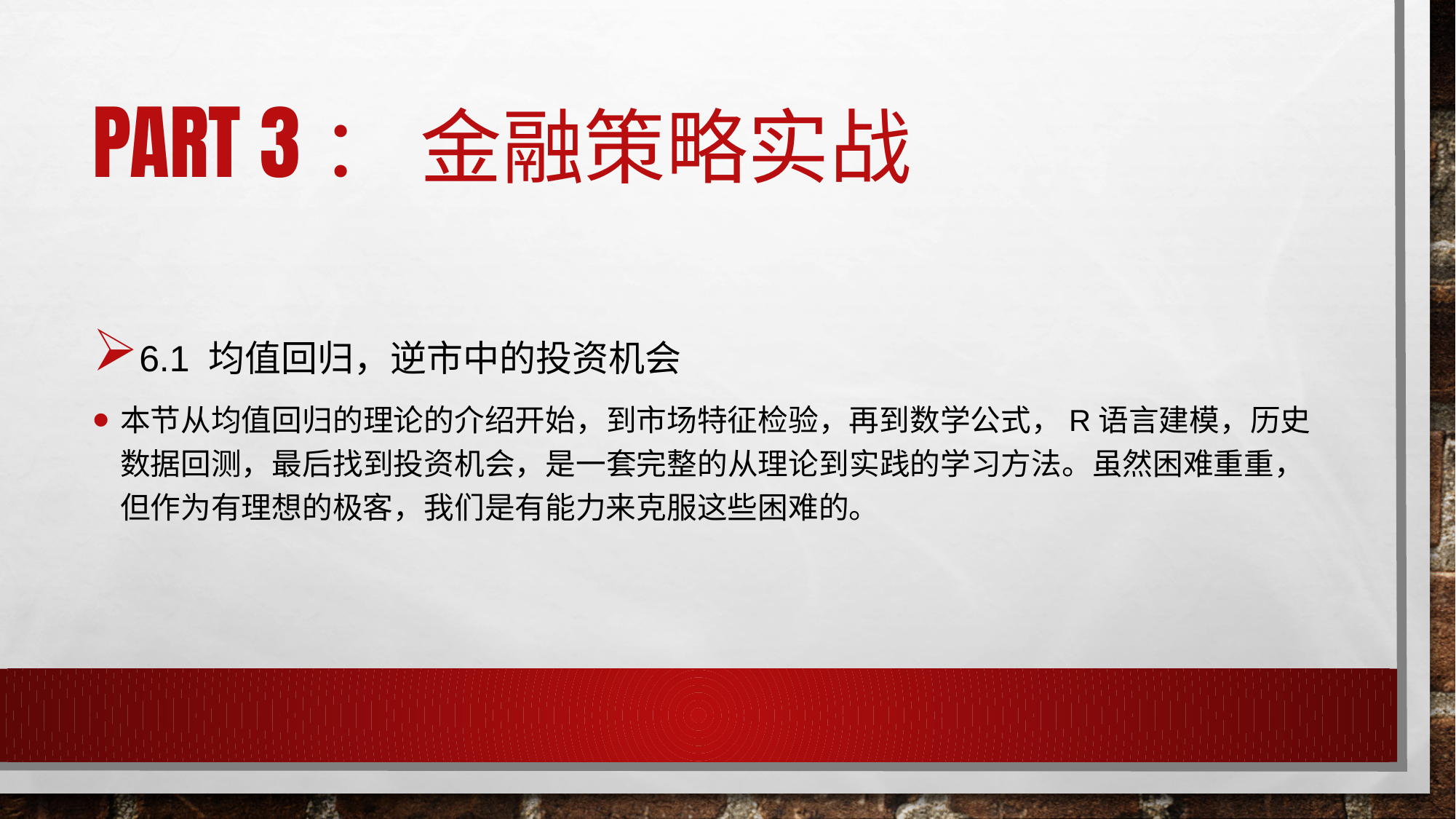

# Part 3： 金融策略实战
6.1 均值回归，逆市中的投资机会
本节从均值回归的理论的介绍开始，到市场特征检验，再到数学公式，R语言建模，历史数据回测，最后找到投资机会，是一套完整的从理论到实践的学习方法。虽然困难重重，但作为有理想的极客，我们是有能力来克服这些困难的。